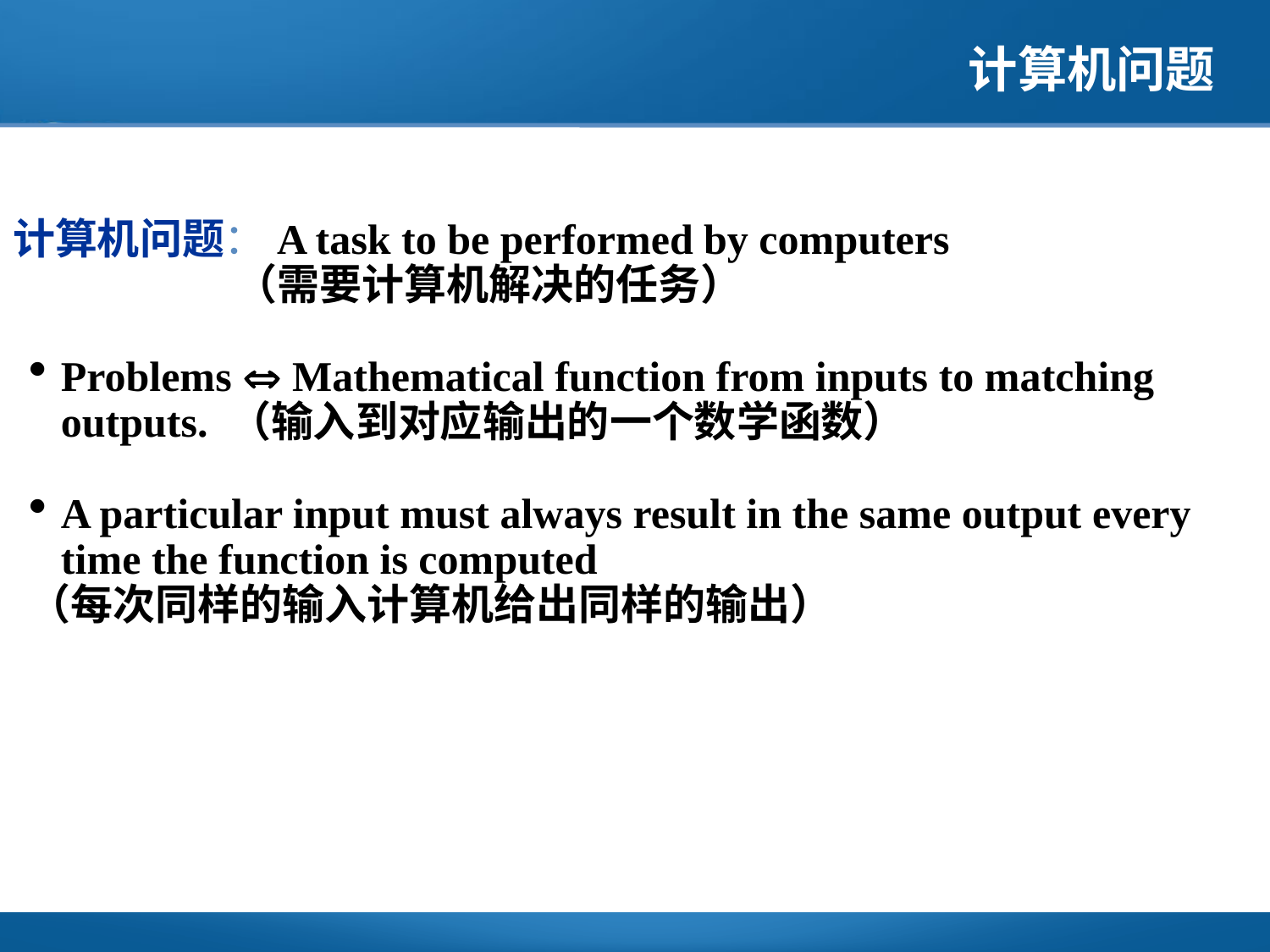

# 计算机问题
计算机问题：A task to be performed by computers
                    （需要计算机解决的任务）

Problems ⇔ Mathematical function from inputs to matching outputs. （输入到对应输出的一个数学函数）

A particular input must always result in the same output every time the function is computed
（每次同样的输入计算机给出同样的输出）